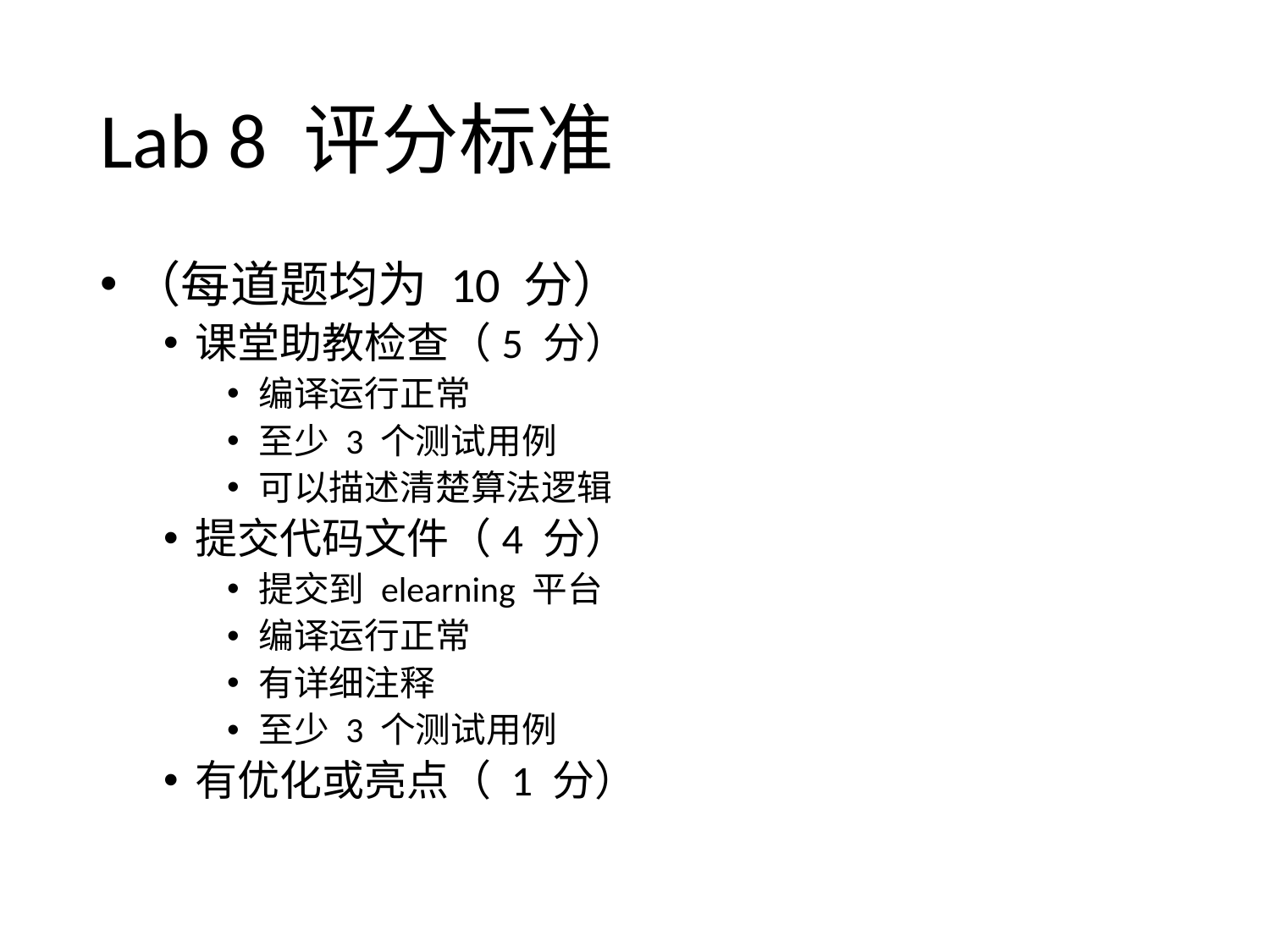

# Lab 8 评分标准
（每道题均为 10 分）
课堂助教检查（5 分）
编译运行正常
至少 3 个测试用例
可以描述清楚算法逻辑
提交代码文件（4 分）
提交到 elearning 平台
编译运行正常
有详细注释
至少 3 个测试用例
有优化或亮点（ 1 分）